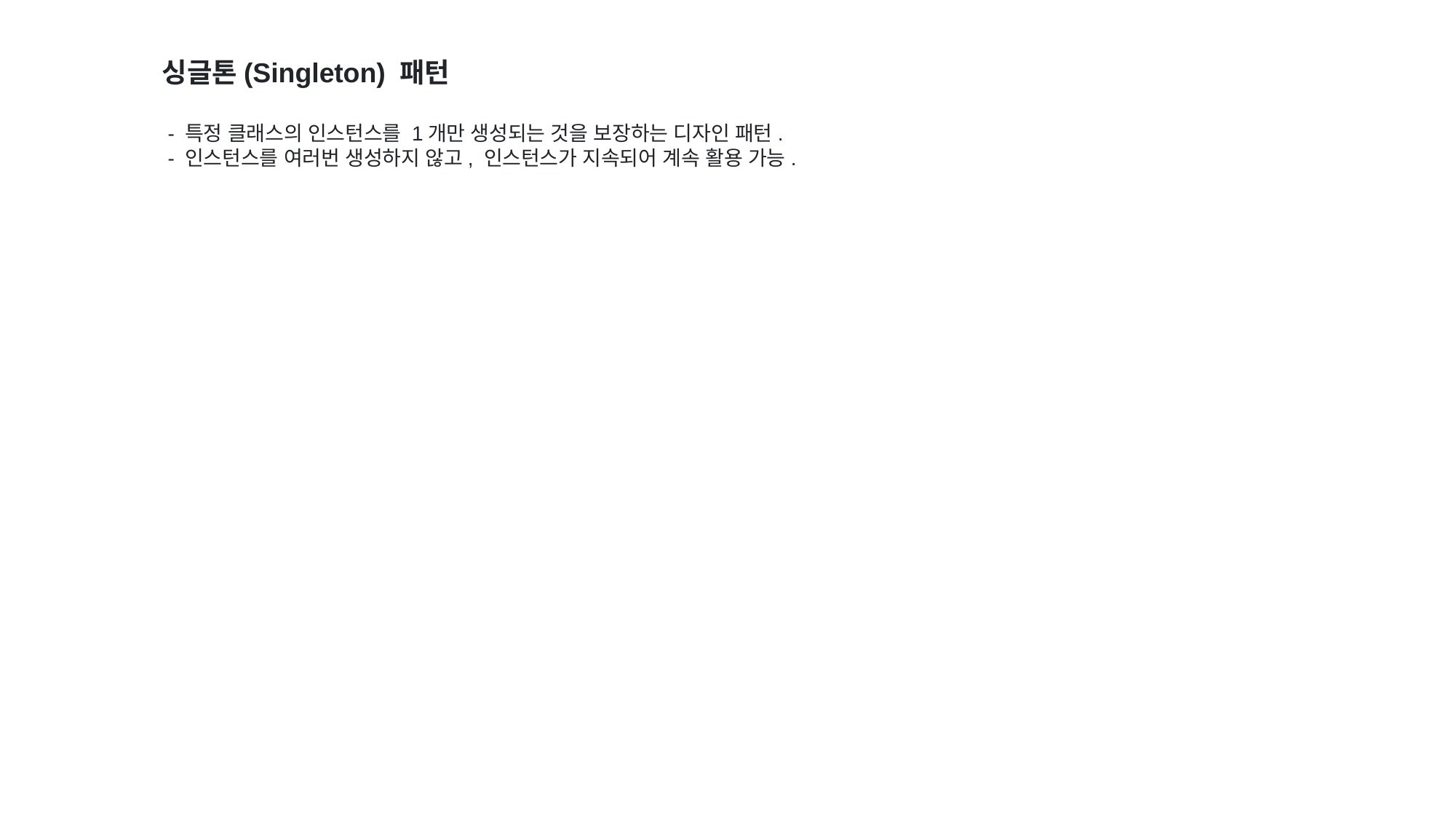

싱글톤(Singleton) 패턴

 - 특정 클래스의 인스턴스를 1개만 생성되는 것을 보장하는 디자인 패턴.
 - 인스턴스를 여러번 생성하지 않고, 인스턴스가 지속되어 계속 활용 가능.